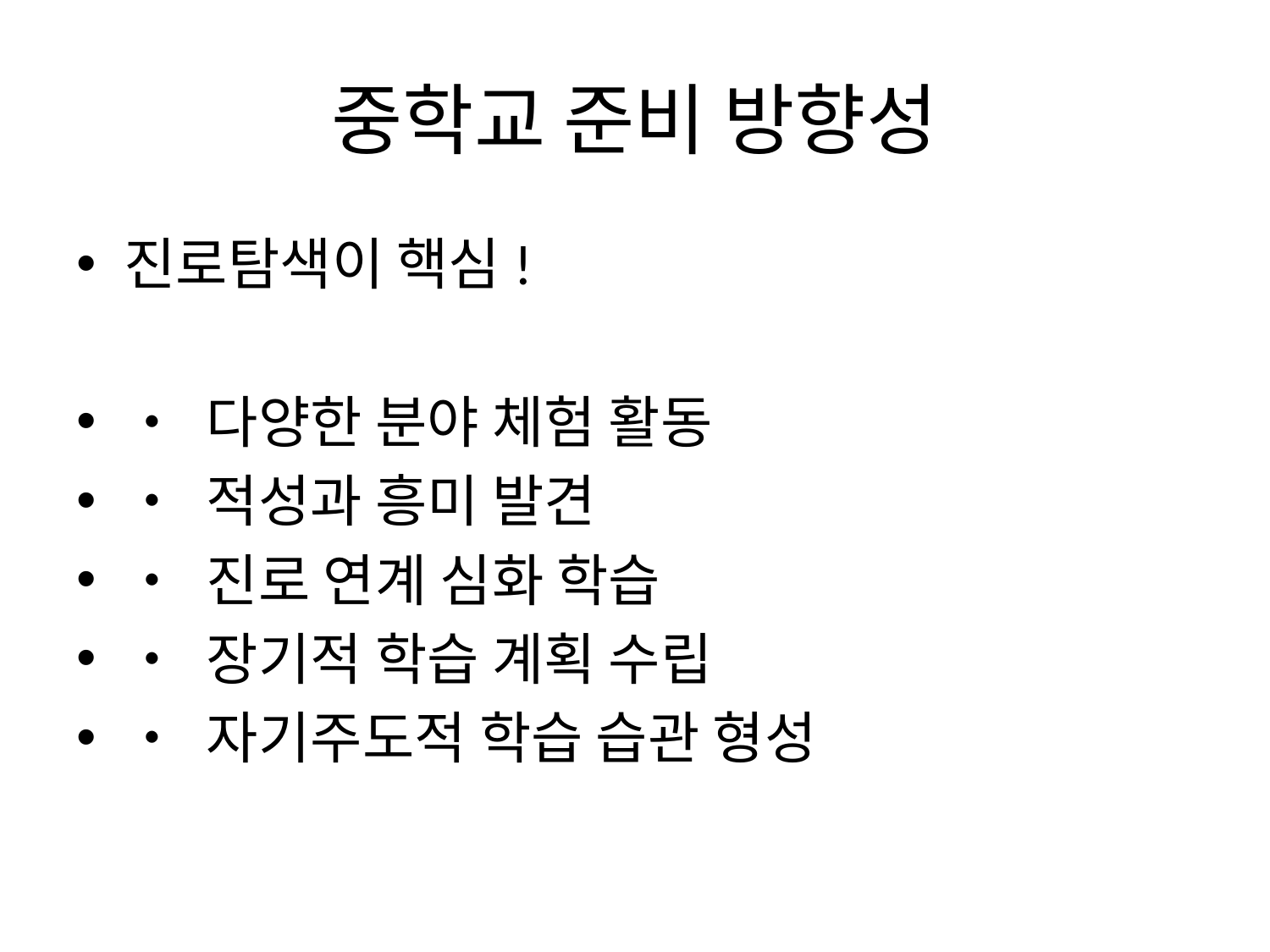

# 중학교 준비 방향성
진로탐색이 핵심!

• 다양한 분야 체험 활동
• 적성과 흥미 발견
• 진로 연계 심화 학습
• 장기적 학습 계획 수립
• 자기주도적 학습 습관 형성